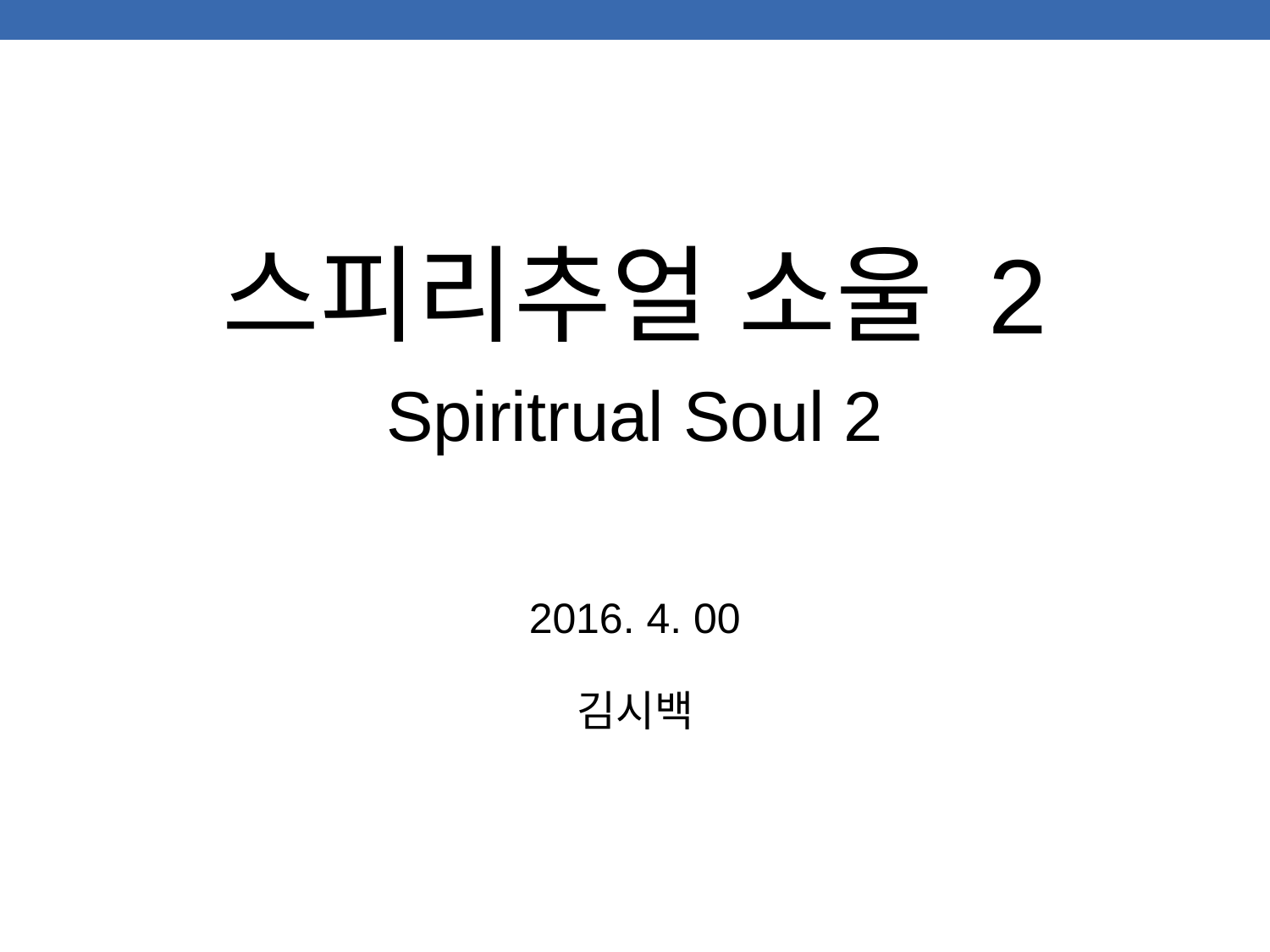

# 스피리추얼 소울 2
Spiritrual Soul 2
2016. 4. 00
김시백